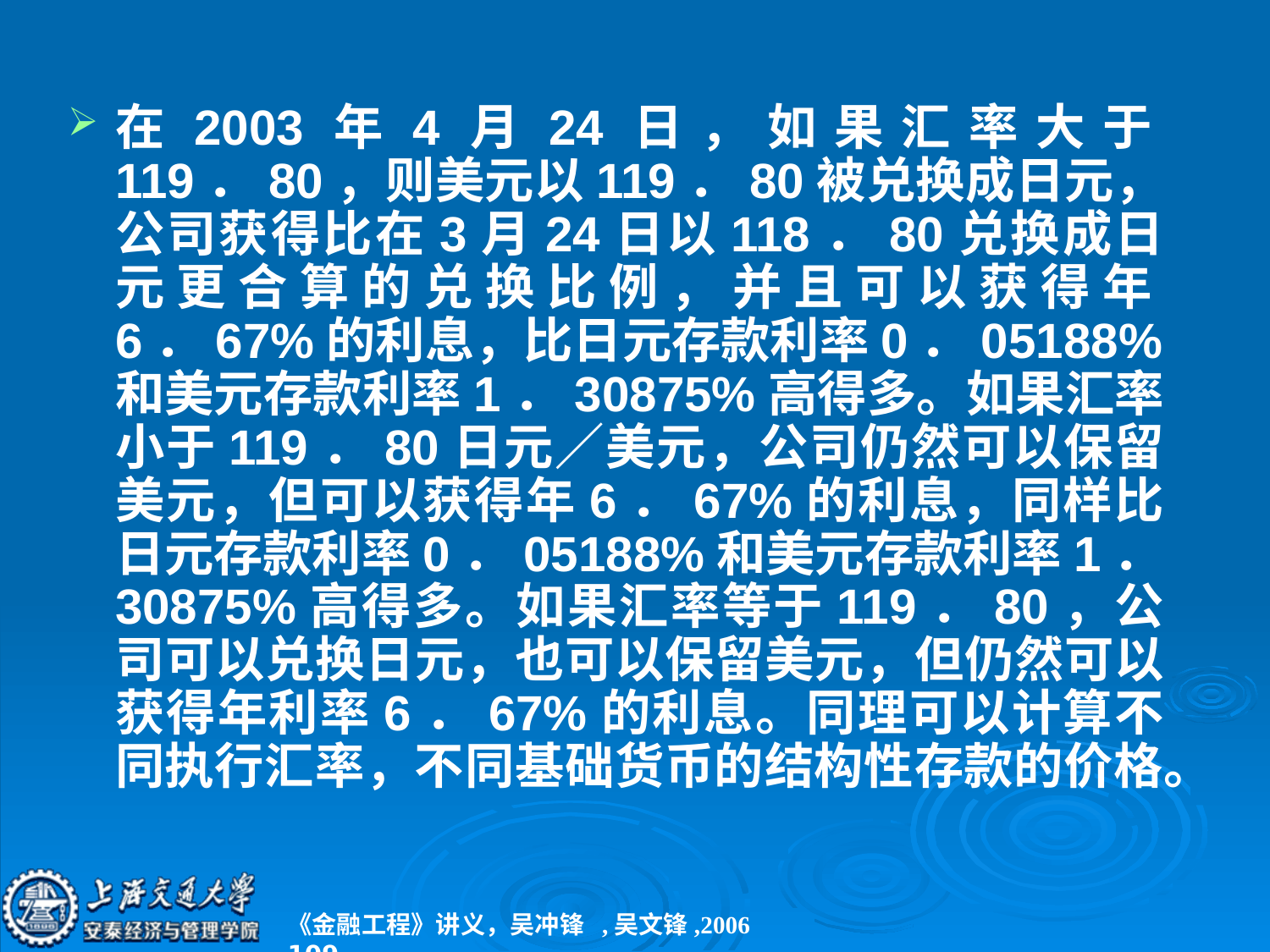

#
在2003年4月24日，如果汇率大于119．80，则美元以119．80被兑换成日元，公司获得比在3月24日以118．80兑换成日元更合算的兑换比例，并且可以获得年6．67%的利息，比日元存款利率0．05188%和美元存款利率1．30875%高得多。如果汇率小于119．80日元／美元，公司仍然可以保留美元，但可以获得年6．67%的利息，同样比日元存款利率0．05188%和美元存款利率1．30875%高得多。如果汇率等于119．80，公司可以兑换日元，也可以保留美元，但仍然可以获得年利率6．67%的利息。同理可以计算不同执行汇率，不同基础货币的结构性存款的价格。